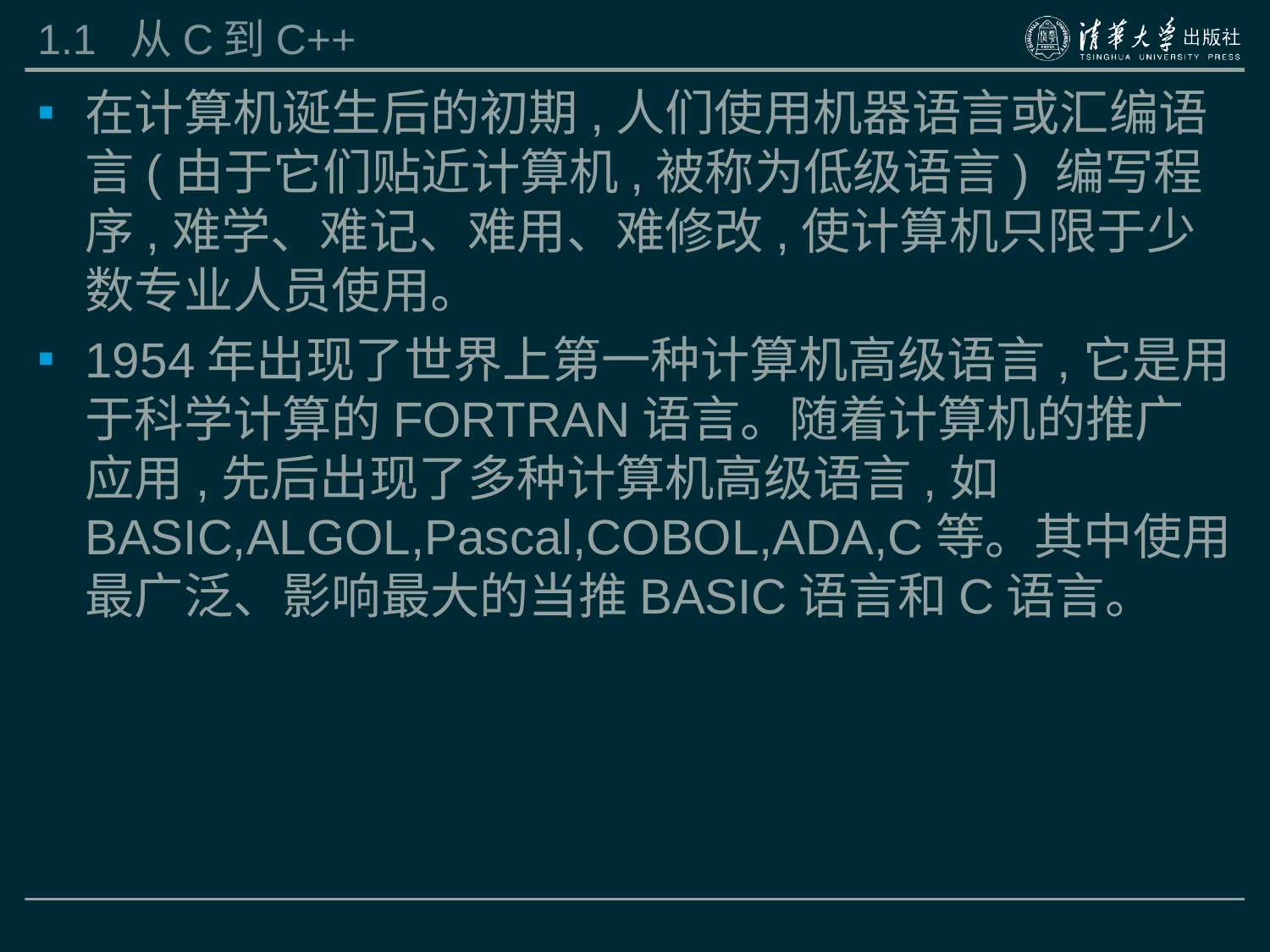

# 1.1  从C到C++
在计算机诞生后的初期,人们使用机器语言或汇编语言(由于它们贴近计算机,被称为低级语言) 编写程序,难学、难记、难用、难修改,使计算机只限于少数专业人员使用。
1954年出现了世界上第一种计算机高级语言,它是用于科学计算的FORTRAN语言。随着计算机的推广应用,先后出现了多种计算机高级语言,如BASIC,ALGOL,Pascal,COBOL,ADA,C等。其中使用最广泛、影响最大的当推BASIC语言和C语言。